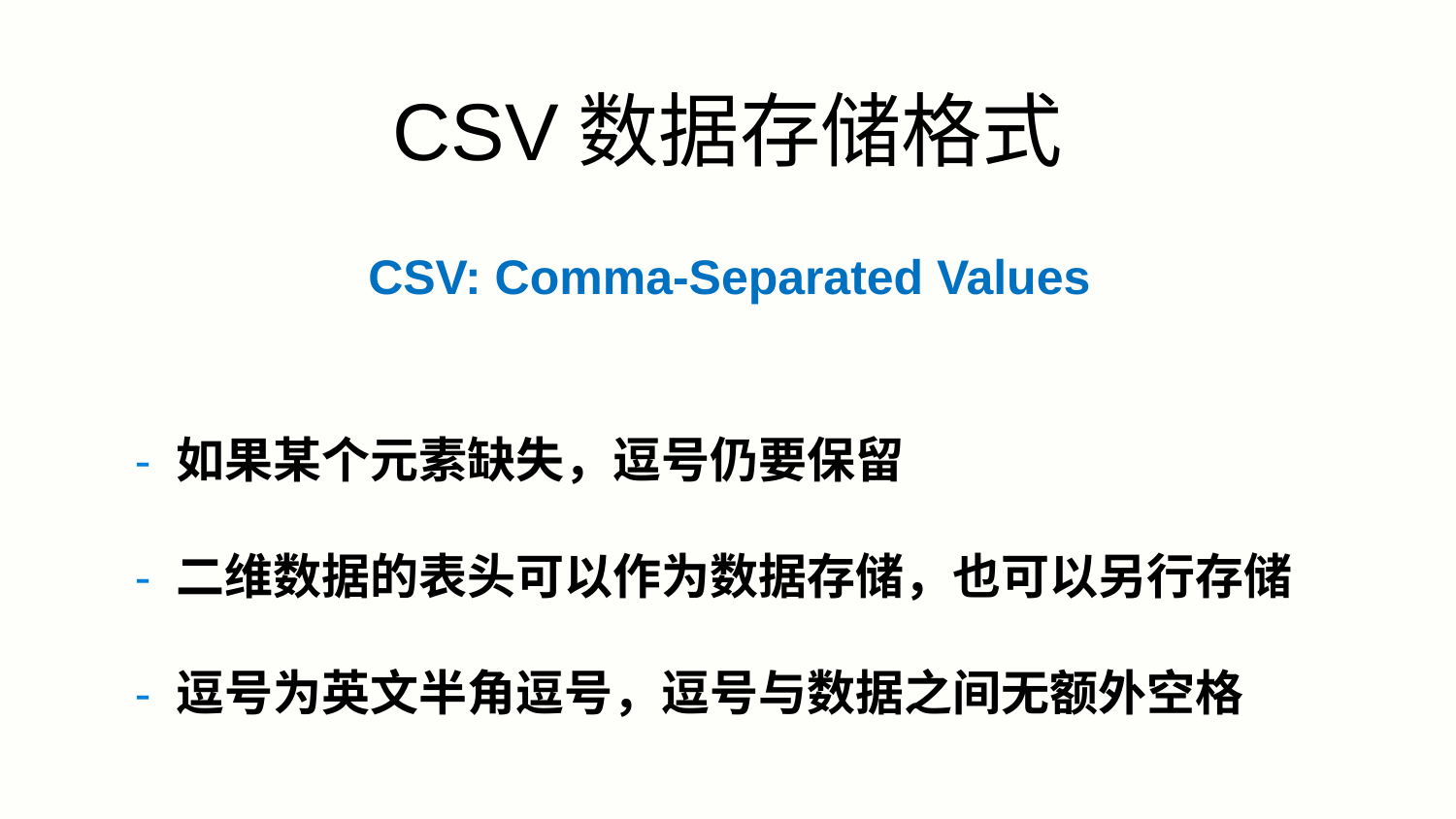

CSV数据存储格式
CSV: Comma-Separated Values
- 如果某个元素缺失，逗号仍要保留
- 二维数据的表头可以作为数据存储，也可以另行存储
- 逗号为英文半角逗号，逗号与数据之间无额外空格